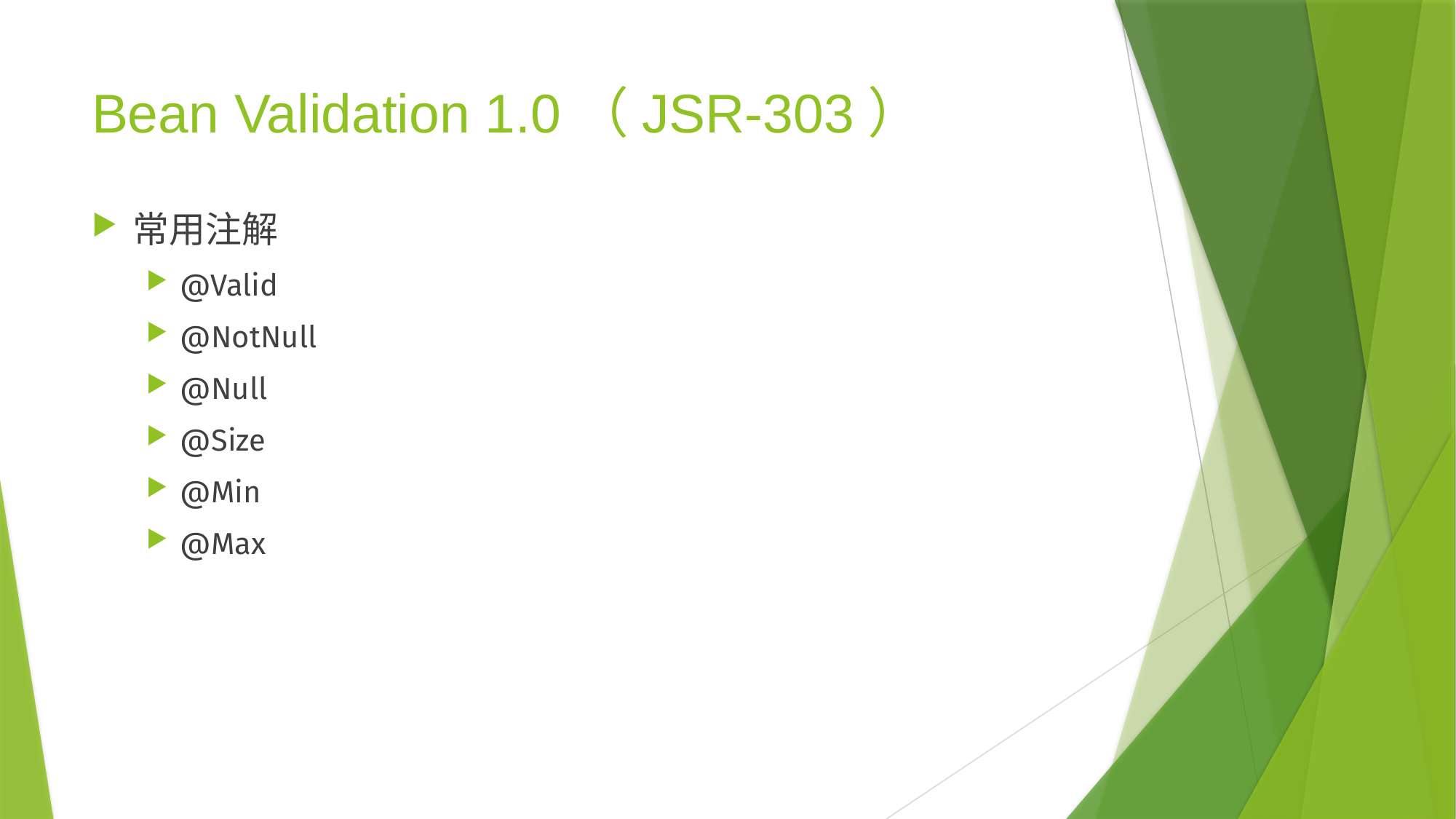

# Bean Validation 1.0（JSR-303）
常用注解
@Valid
@NotNull
@Null
@Size
@Min
@Max